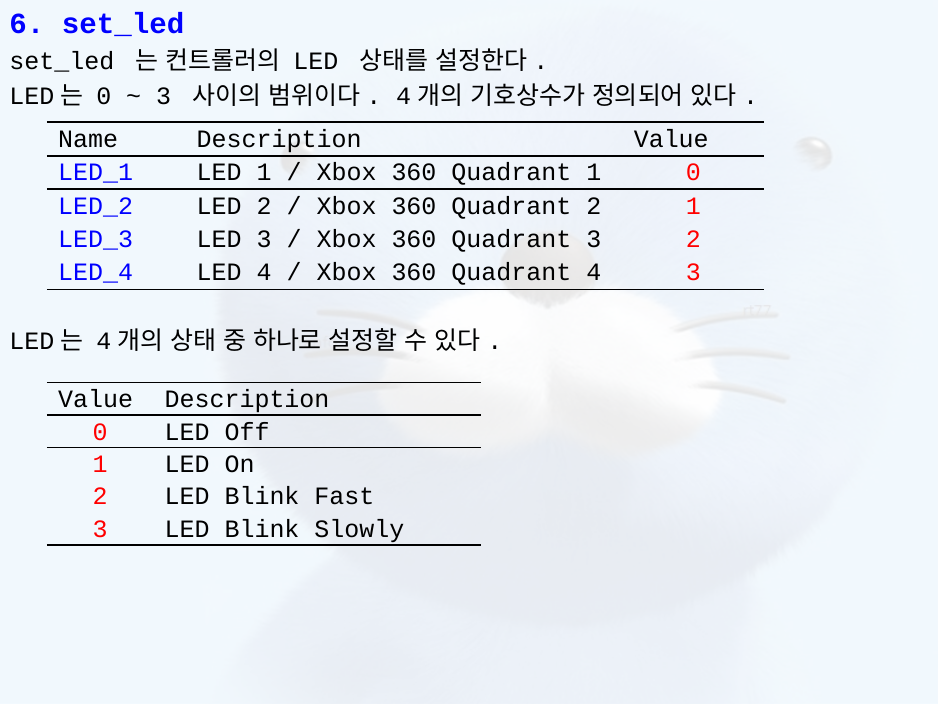

6. set_led
set_led 는 컨트롤러의 LED 상태를 설정한다.
LED는 0 ~ 3 사이의 범위이다. 4개의 기호상수가 정의되어 있다.

LED는 4개의 상태 중 하나로 설정할 수 있다.

| Name | Description | Value |
| --- | --- | --- |
| LED\_1 | LED 1 / Xbox 360 Quadrant 1 | 0 |
| LED\_2 | LED 2 / Xbox 360 Quadrant 2 | 1 |
| LED\_3 | LED 3 / Xbox 360 Quadrant 3 | 2 |
| LED\_4 | LED 4 / Xbox 360 Quadrant 4 | 3 |
| Value | Description |
| --- | --- |
| 0 | LED Off |
| 1 | LED On |
| 2 | LED Blink Fast |
| 3 | LED Blink Slowly |